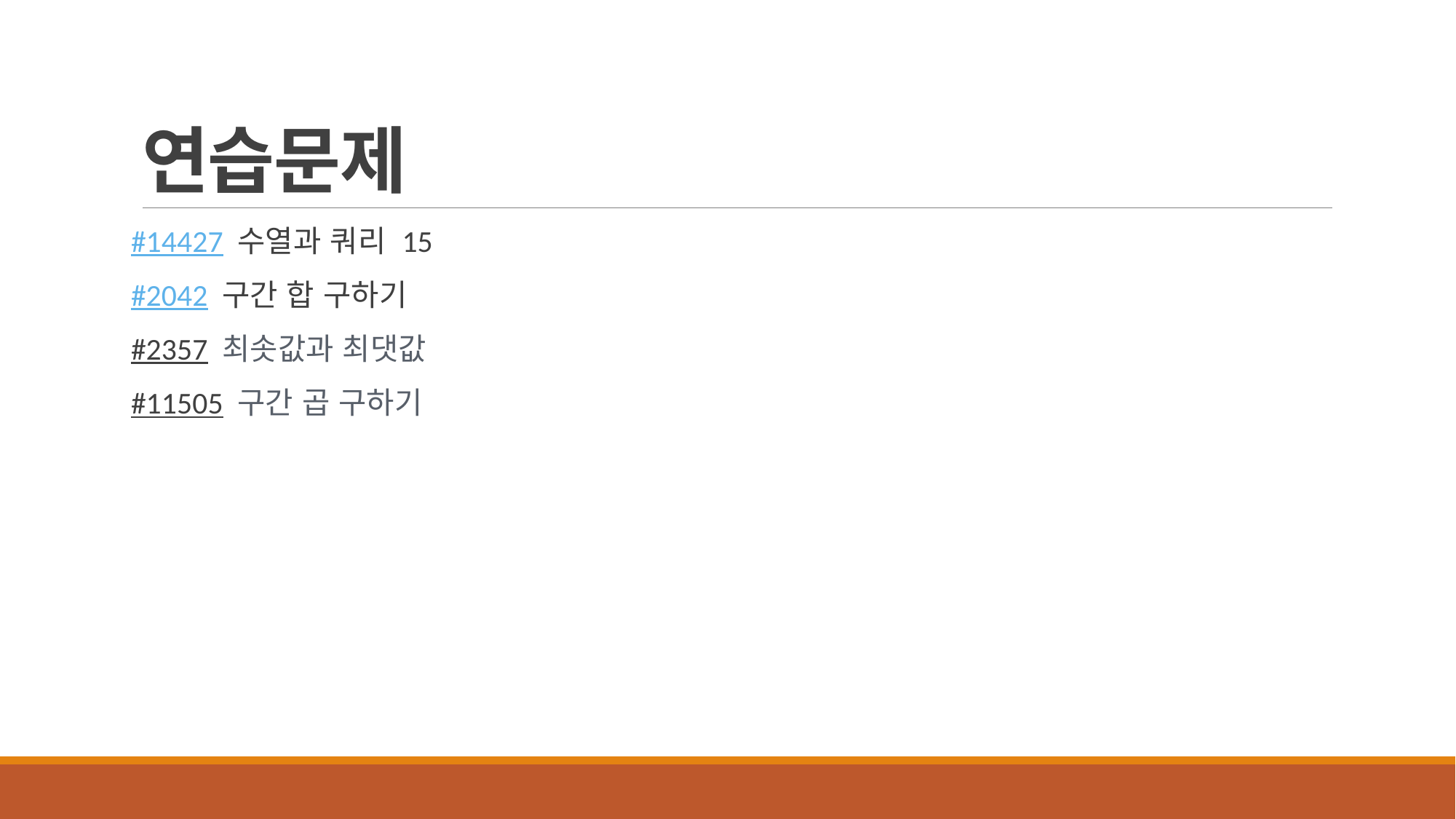

# 연습문제
#14427 수열과 쿼리 15
#2042 구간 합 구하기
#2357 최솟값과 최댓값
#11505 구간 곱 구하기